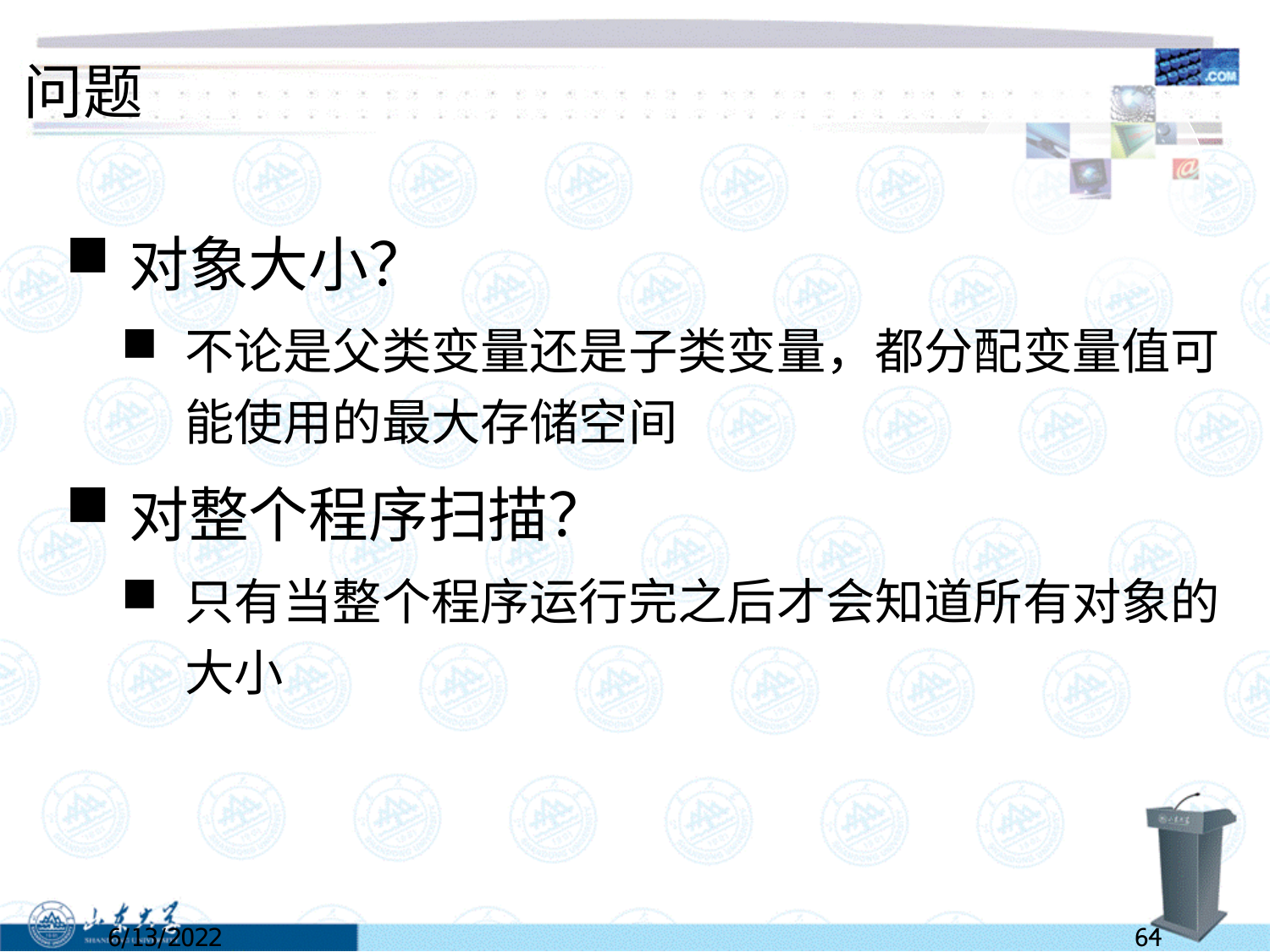

# 问题
对象大小？
不论是父类变量还是子类变量，都分配变量值可能使用的最大存储空间
对整个程序扫描？
只有当整个程序运行完之后才会知道所有对象的大小
6/13/2022
64